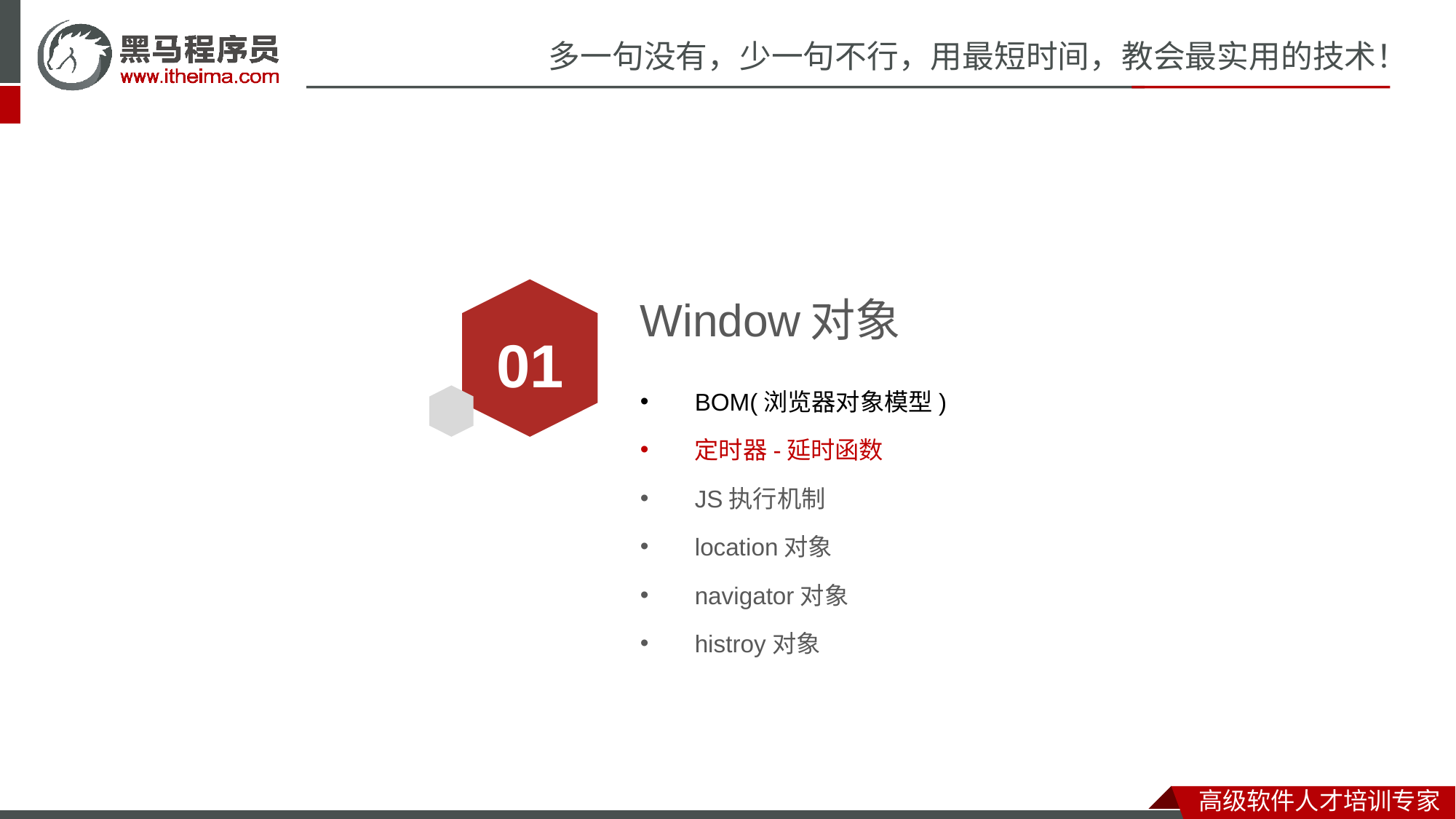

# Window对象
01
BOM(浏览器对象模型)
定时器-延时函数
JS执行机制
location对象
navigator对象
histroy对象